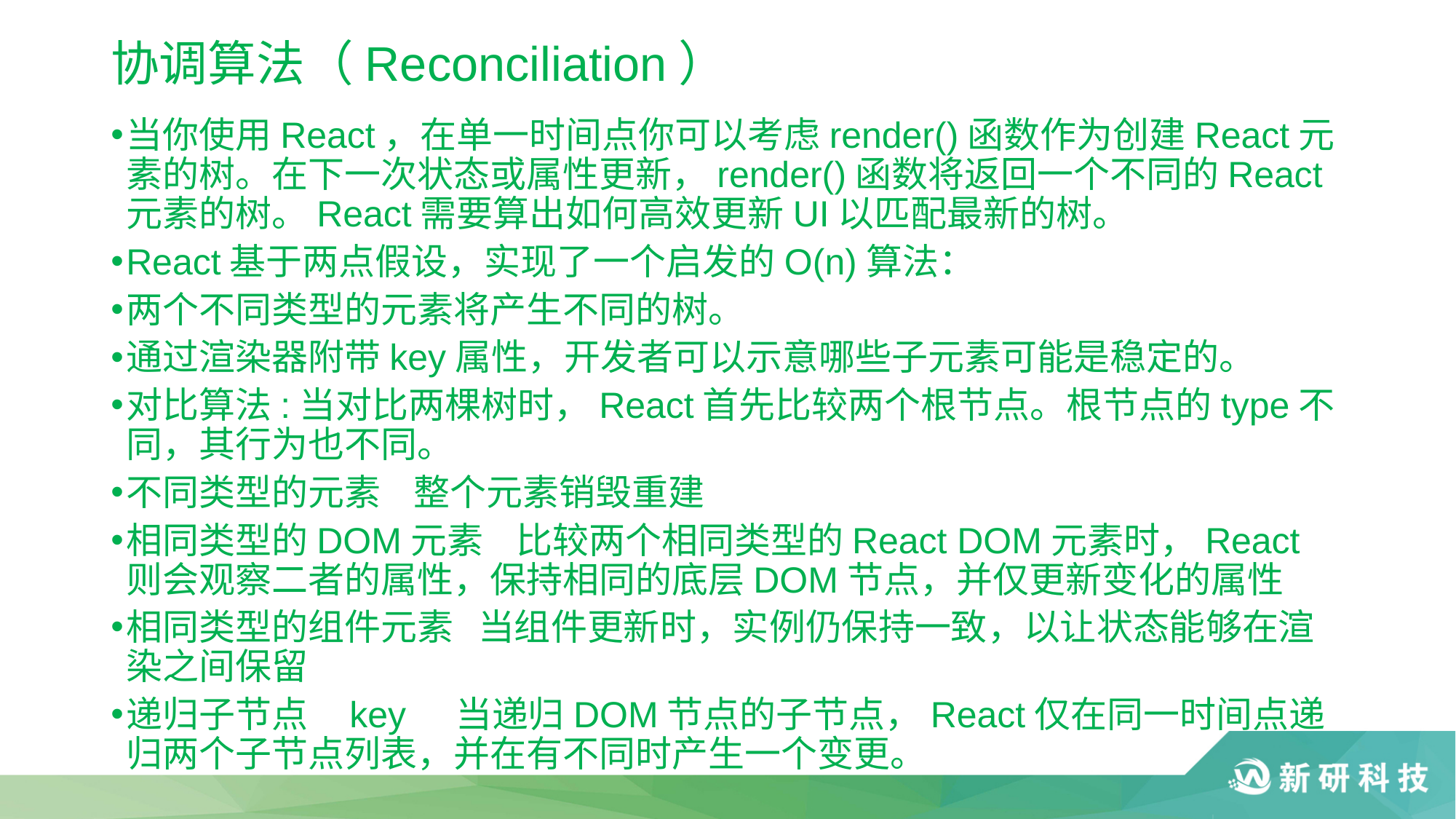

# 协调算法（Reconciliation）
当你使用React，在单一时间点你可以考虑render()函数作为创建React元素的树。在下一次状态或属性更新，render()函数将返回一个不同的React元素的树。React需要算出如何高效更新UI以匹配最新的树。
React基于两点假设，实现了一个启发的O(n)算法：
两个不同类型的元素将产生不同的树。
通过渲染器附带key属性，开发者可以示意哪些子元素可能是稳定的。
对比算法:当对比两棵树时，React首先比较两个根节点。根节点的type不同，其行为也不同。
不同类型的元素    整个元素销毁重建
相同类型的DOM元素    比较两个相同类型的React DOM元素时，React则会观察二者的属性，保持相同的底层DOM节点，并仅更新变化的属性
相同类型的组件元素   当组件更新时，实例仍保持一致，以让状态能够在渲染之间保留
递归子节点    key    当递归DOM节点的子节点，React仅在同一时间点递归两个子节点列表，并在有不同时产生一个变更。